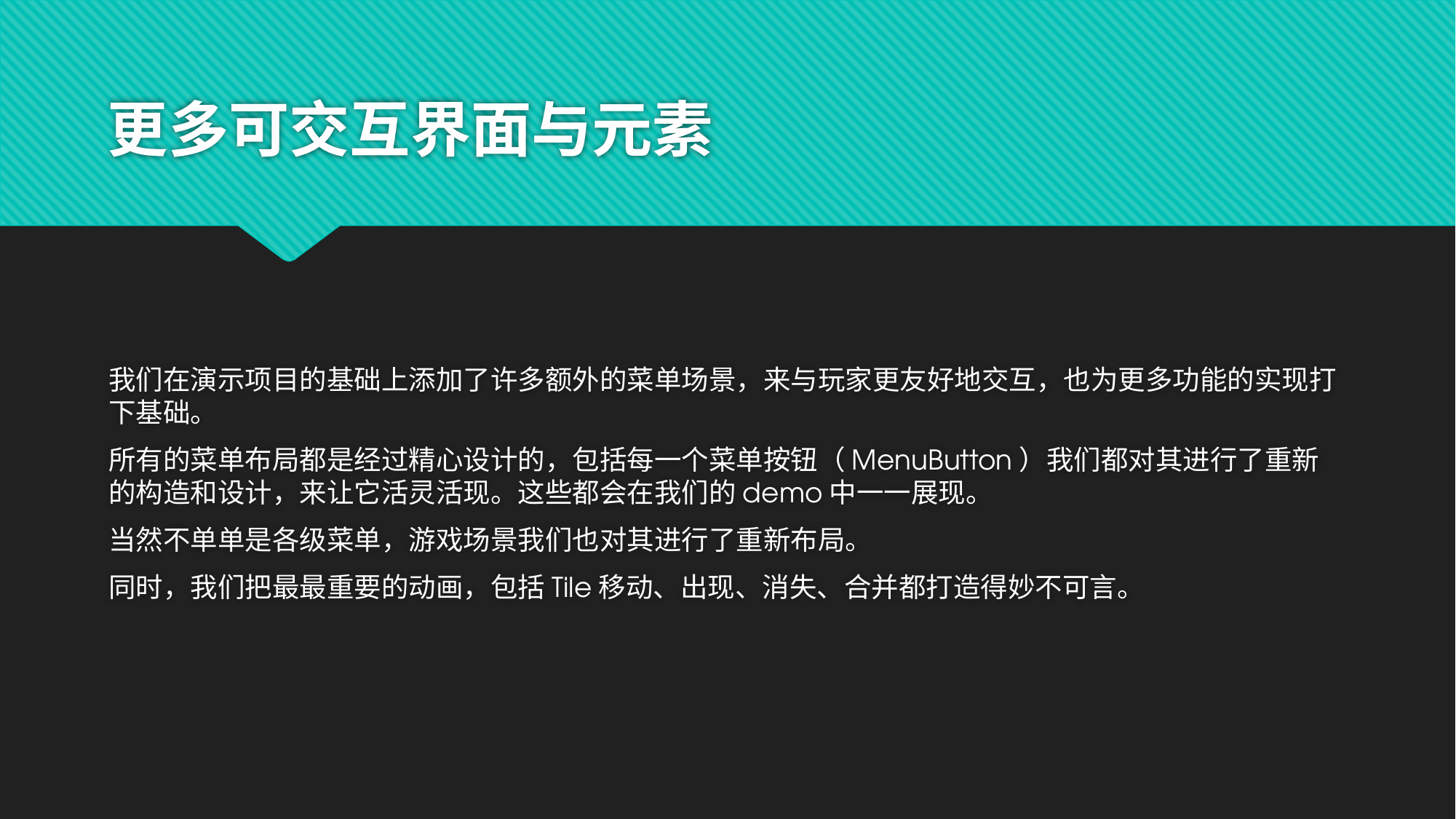

# 更多可交互界面与元素
我们在演示项目的基础上添加了许多额外的菜单场景，来与玩家更友好地交互，也为更多功能的实现打下基础。
所有的菜单布局都是经过精心设计的，包括每一个菜单按钮（MenuButton）我们都对其进行了重新的构造和设计，来让它活灵活现。这些都会在我们的demo中一一展现。
当然不单单是各级菜单，游戏场景我们也对其进行了重新布局。
同时，我们把最最重要的动画，包括Tile移动、出现、消失、合并都打造得妙不可言。